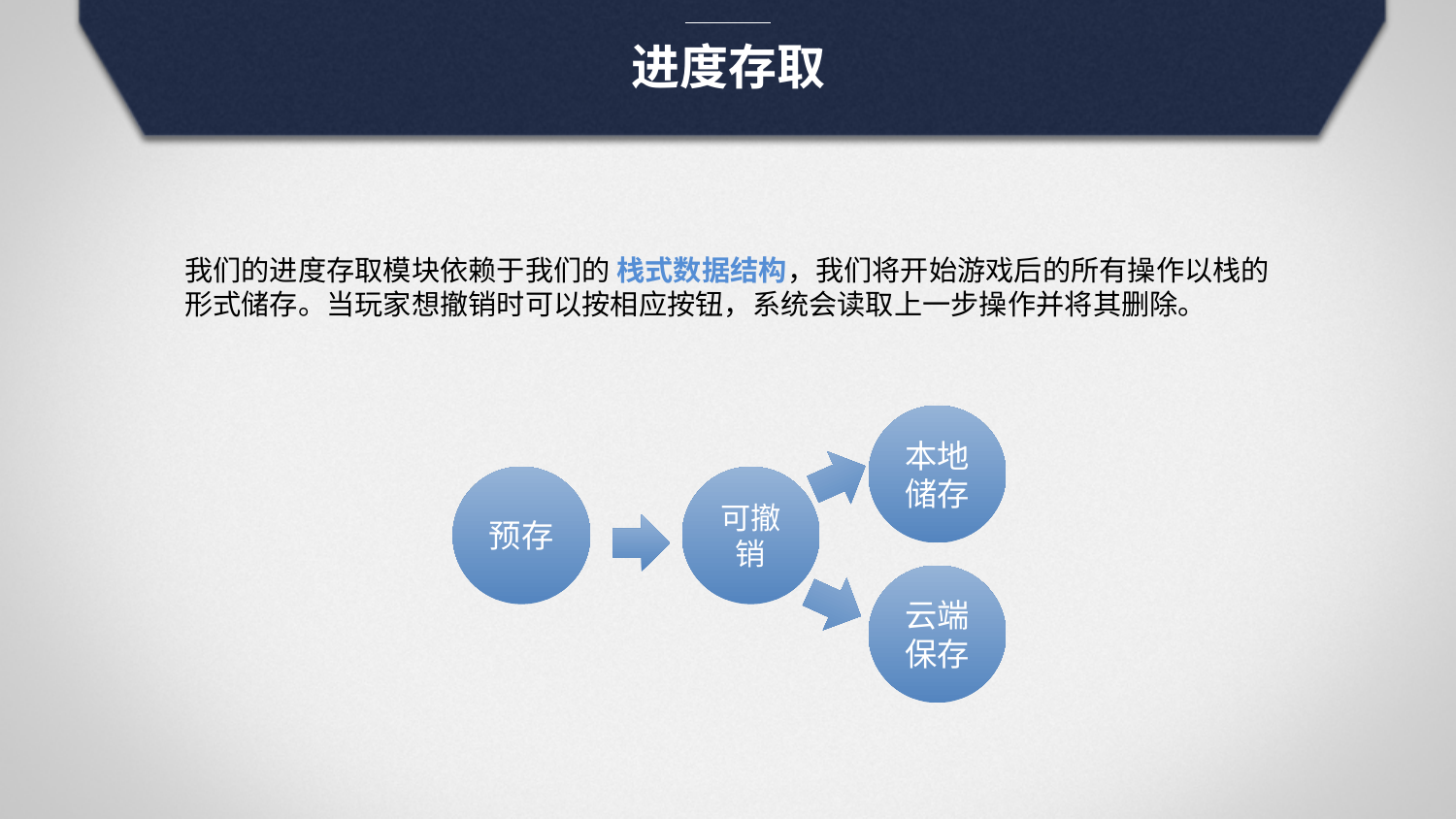

进度存取
我们的进度存取模块依赖于我们的 栈式数据结构，我们将开始游戏后的所有操作以栈的形式储存。当玩家想撤销时可以按相应按钮，系统会读取上一步操作并将其删除。
本地储存

预存
可撤销

云端保存